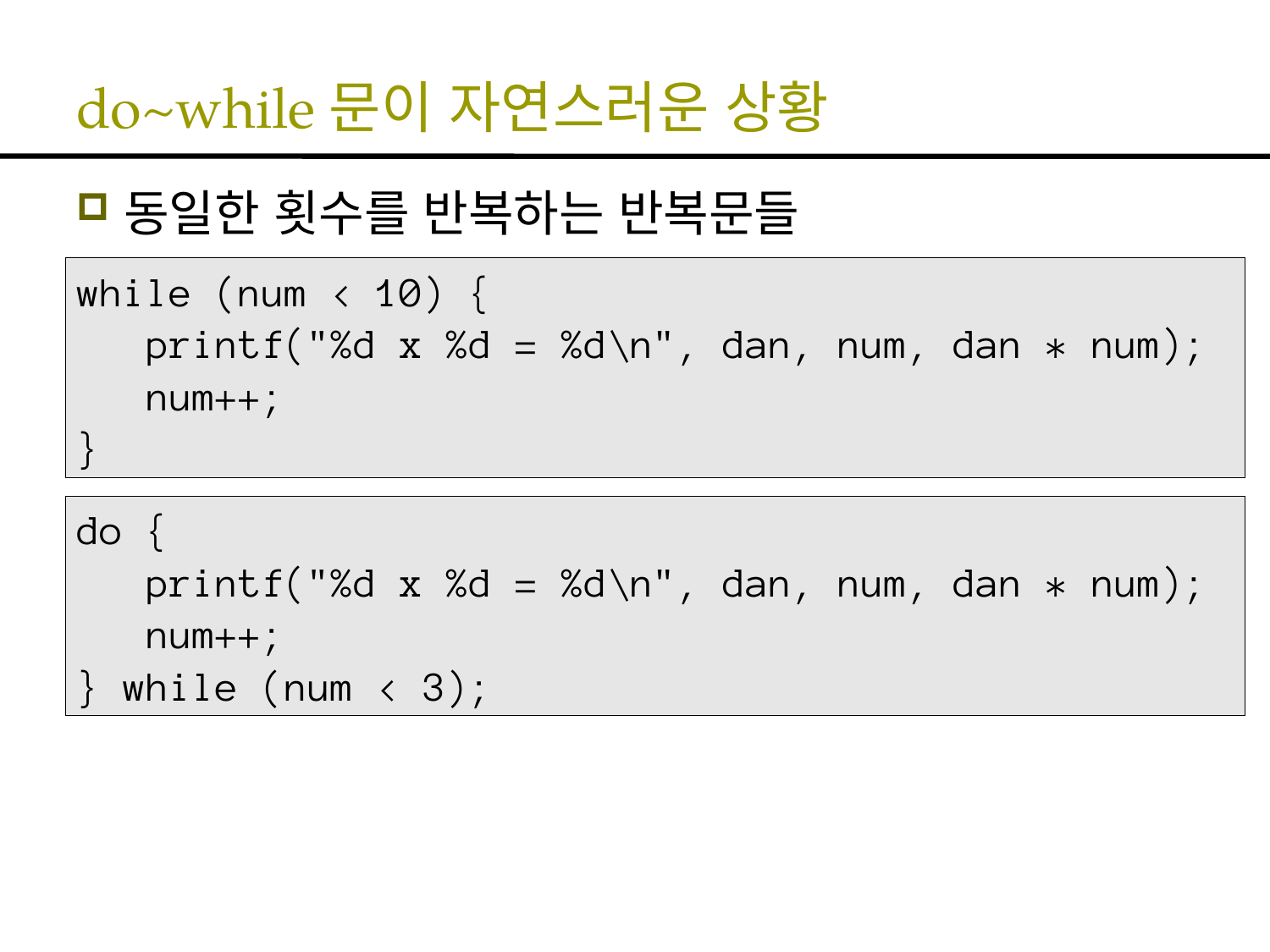

# do~while문이 자연스러운 상황
동일한 횟수를 반복하는 반복문들
while (num < 10) {
   printf("%d x %d = %d\n", dan, num, dan * num);
   num++;
}
do {
   printf("%d x %d = %d\n", dan, num, dan * num);
   num++;
} while (num < 3);